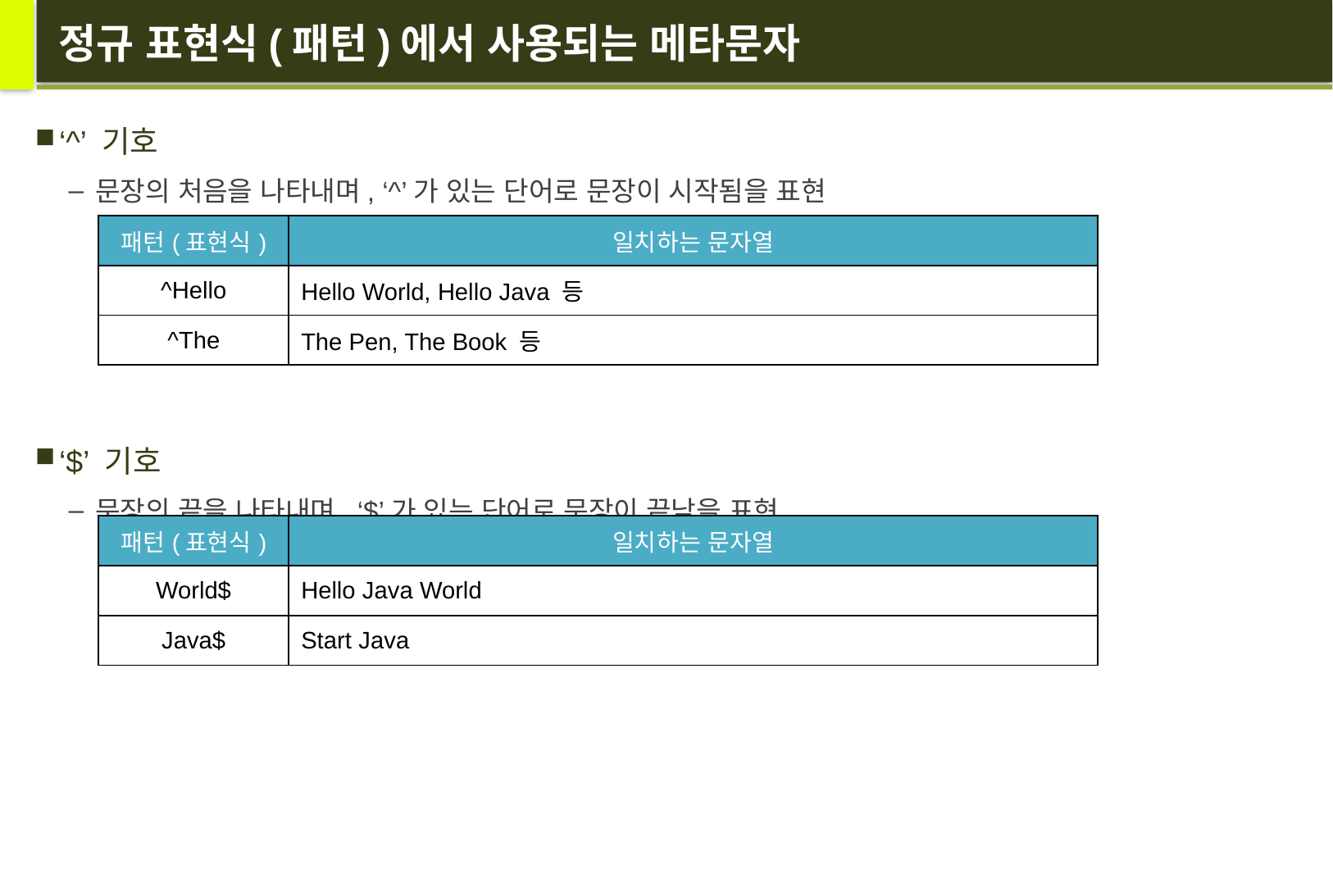

# 정규 표현식(패턴)에서 사용되는 메타문자
‘^’ 기호
문장의 처음을 나타내며, ‘^’가 있는 단어로 문장이 시작됨을 표현

‘$’ 기호
문장의 끝을 나타내며, ‘$’가 있는 단어로 문장이 끝남을 표현

| 패턴(표현식) | 일치하는 문자열 |
| --- | --- |
| ^Hello | Hello World, Hello Java 등 |
| ^The | The Pen, The Book 등 |
| 패턴(표현식) | 일치하는 문자열 |
| --- | --- |
| World$ | Hello Java World |
| Java$ | Start Java |